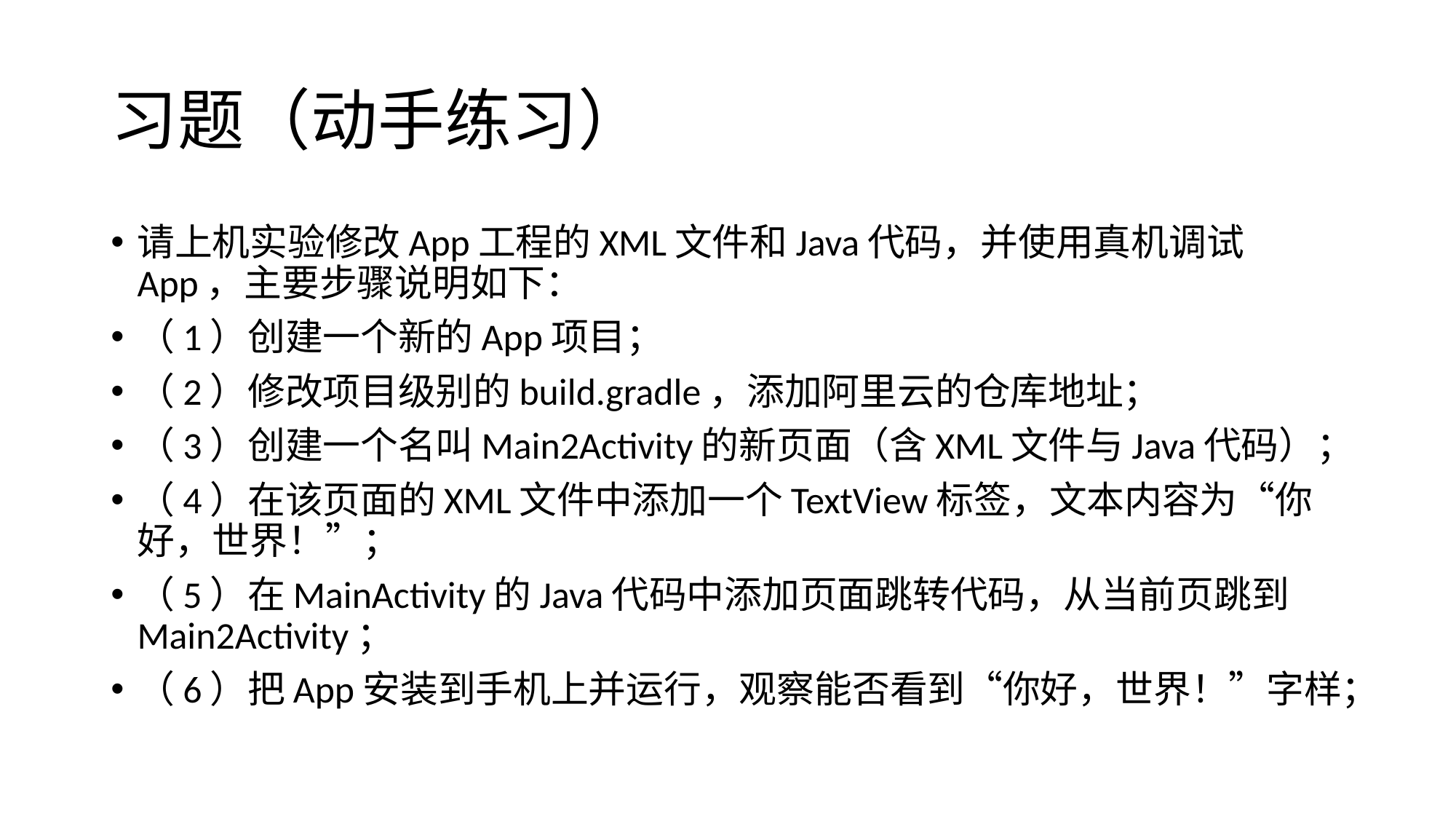

# 习题（动手练习）
请上机实验修改App工程的XML文件和Java代码，并使用真机调试App，主要步骤说明如下：
（1）创建一个新的App项目；
（2）修改项目级别的build.gradle，添加阿里云的仓库地址；
（3）创建一个名叫Main2Activity的新页面（含XML文件与Java代码）；
（4）在该页面的XML文件中添加一个TextView标签，文本内容为“你好，世界！”；
（5）在MainActivity的Java代码中添加页面跳转代码，从当前页跳到Main2Activity；
（6）把App安装到手机上并运行，观察能否看到“你好，世界！”字样；